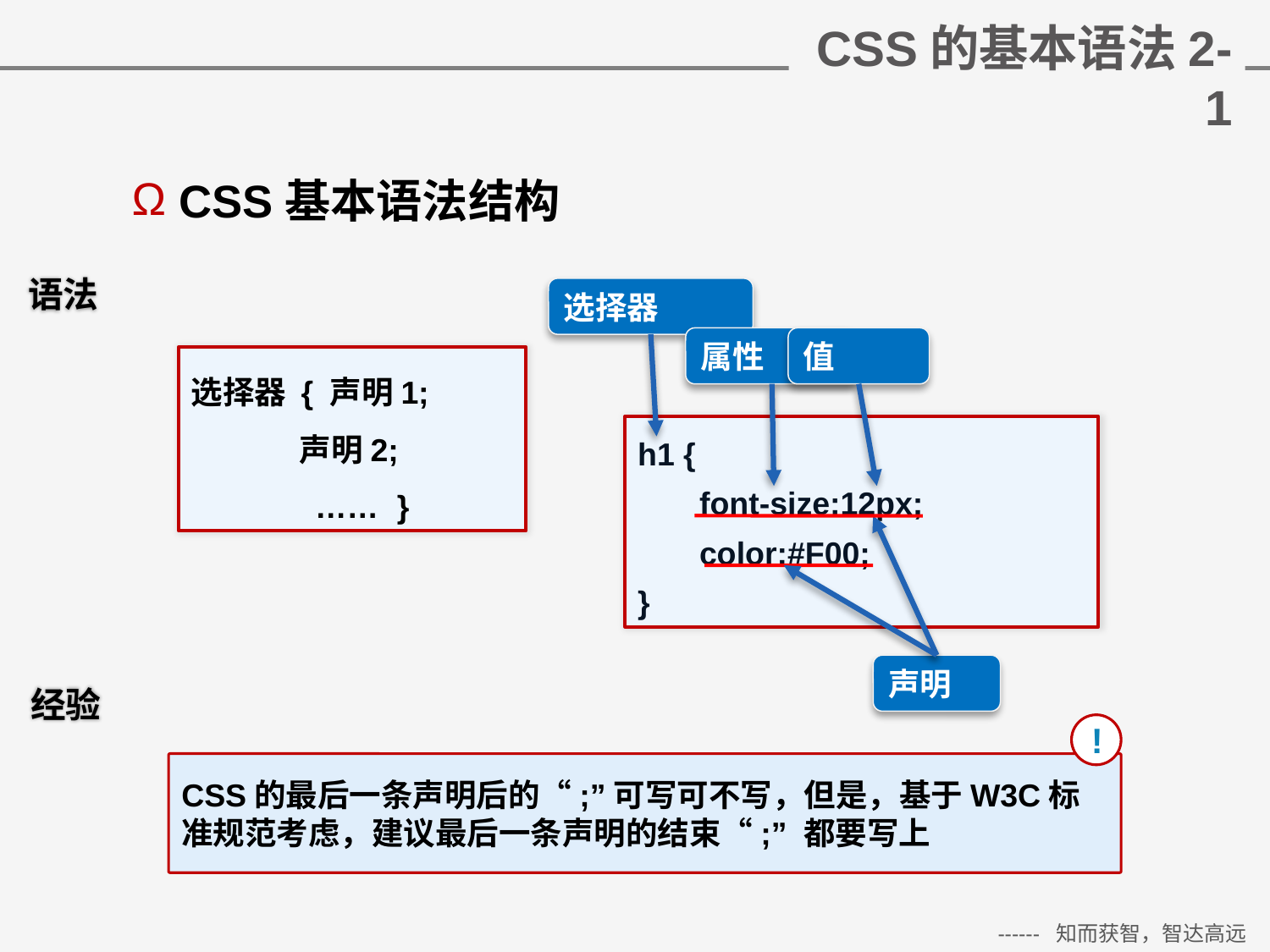

# CSS的基本语法2-1
CSS基本语法结构

语法
选择器
属性
值
选择器 { 声明1;
              声明2;
              ……  }
h1 {
	font-size:12px;
	color:#F00;
}
声明
经验
!
CSS的最后一条声明后的“;”可写可不写，但是，基于W3C标准规范考虑，建议最后一条声明的结束“;” 都要写上